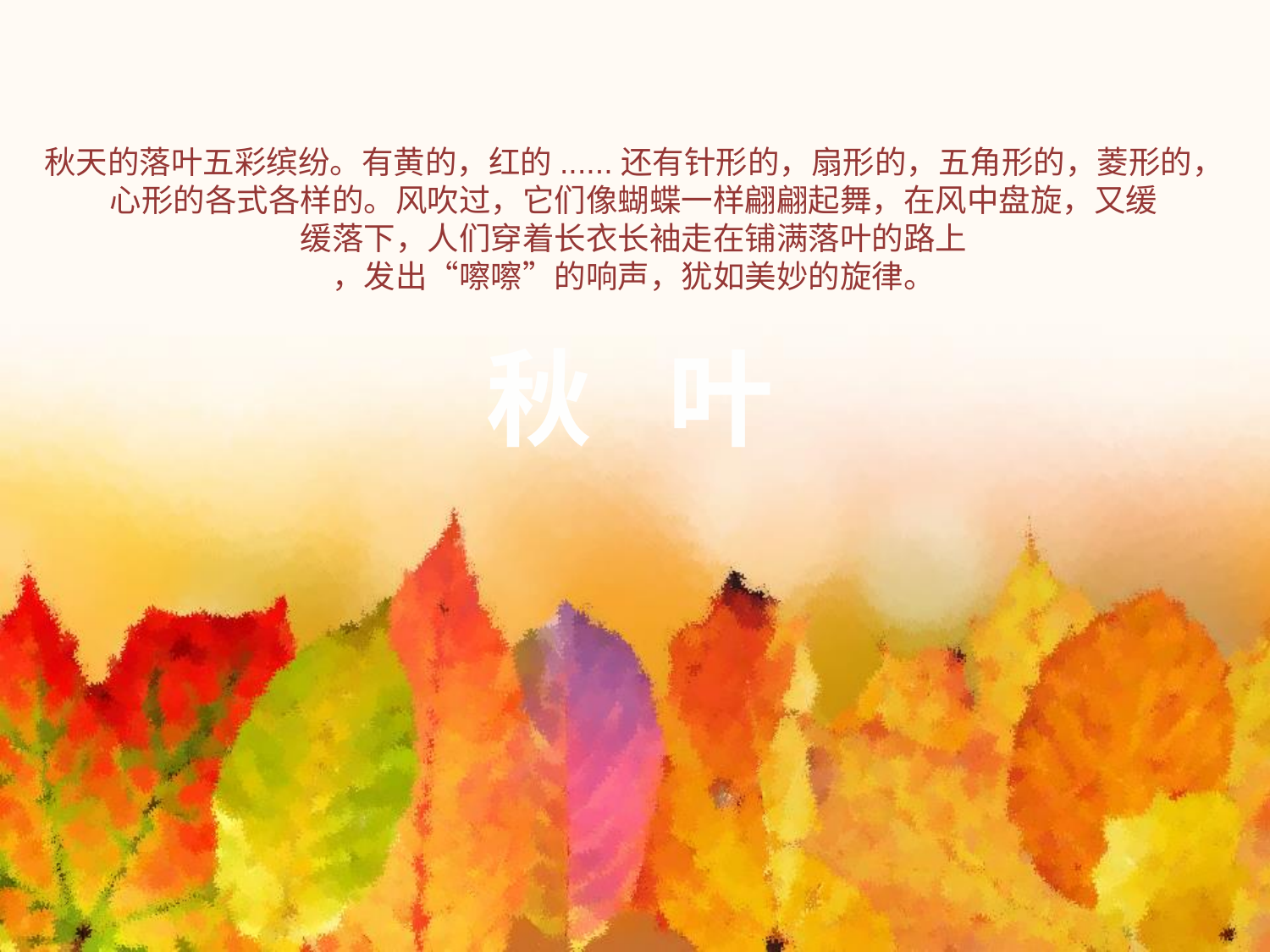

秋天的落叶五彩缤纷。有黄的，红的......还有针形的，扇形的，五角形的，菱形的，
心形的各式各样的。风吹过，它们像蝴蝶一样翩翩起舞，在风中盘旋，又缓
缓落下，人们穿着长衣长袖走在铺满落叶的路上
，发出“嚓嚓”的响声，犹如美妙的旋律。
秋   叶